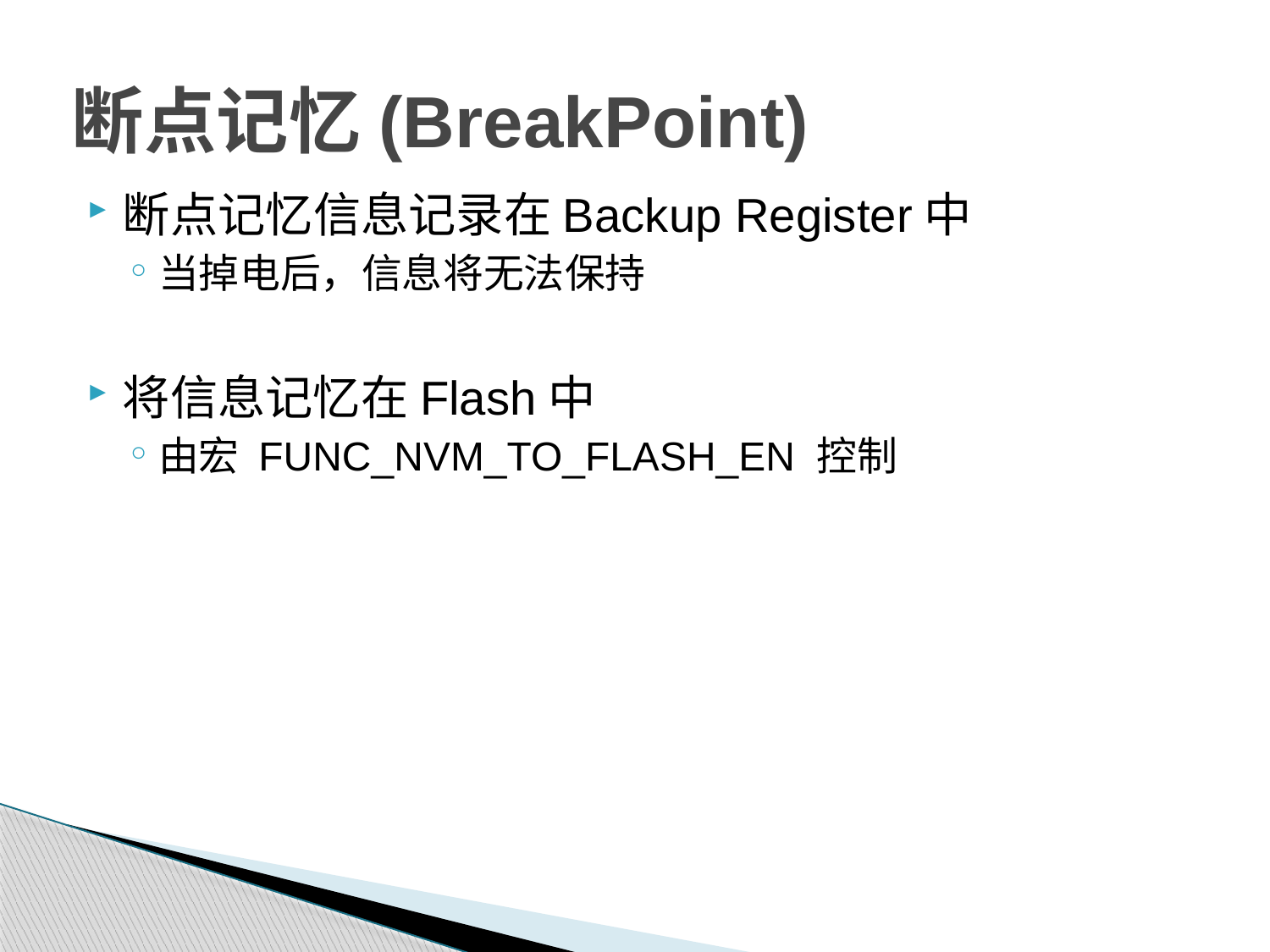

# 断点记忆(BreakPoint)
断点记忆信息记录在Backup Register中
当掉电后，信息将无法保持

将信息记忆在Flash中
由宏 FUNC_NVM_TO_FLASH_EN 控制